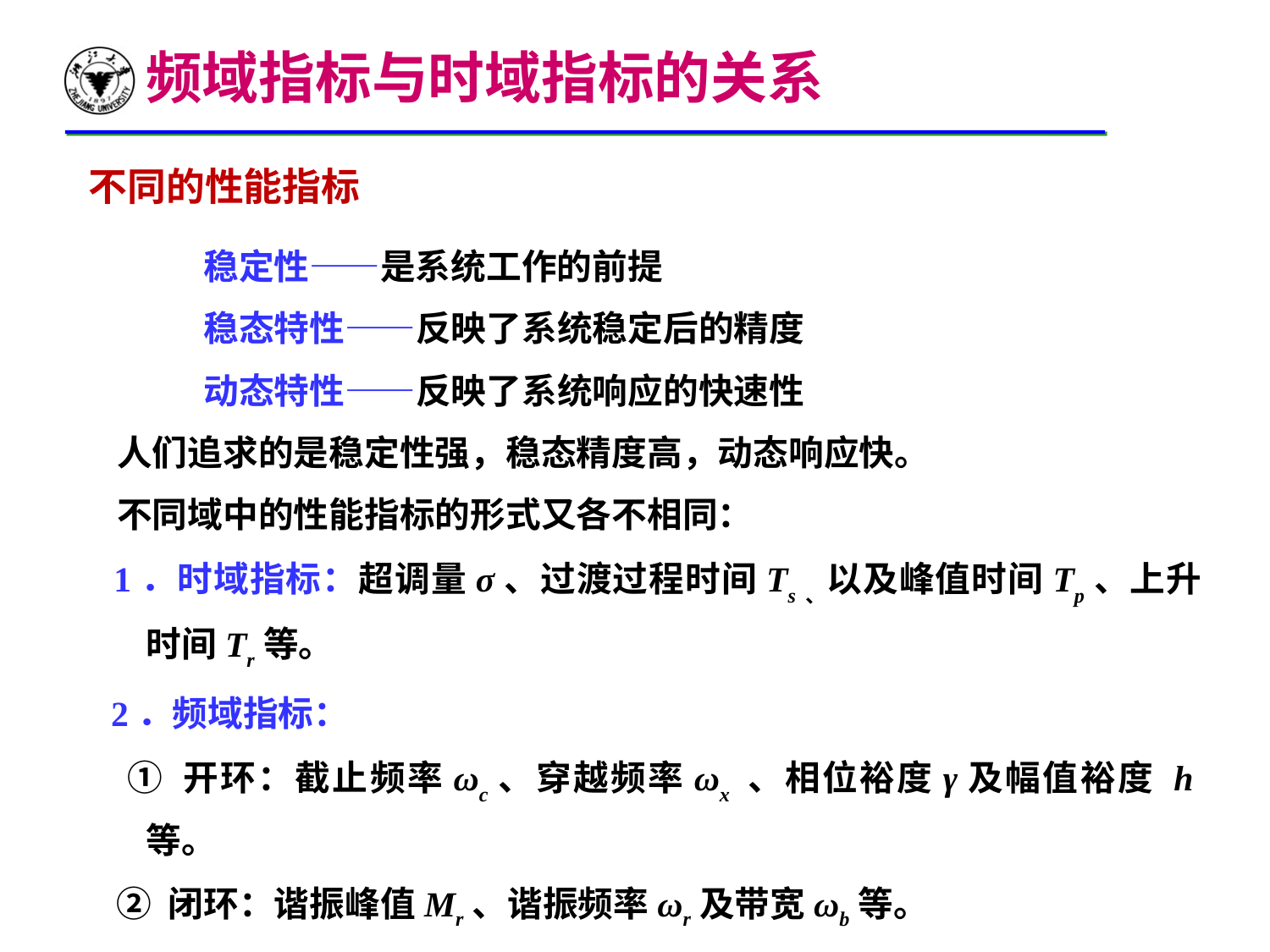

# 频域指标与时域指标的关系
不同的性能指标
   稳定性——是系统工作的前提
   稳态特性——反映了系统稳定后的精度
   动态特性——反映了系统响应的快速性
   人们追求的是稳定性强，稳态精度高，动态响应快。
   不同域中的性能指标的形式又各不相同：
   1．时域指标：超调量σ、过渡过程时间Ts、以及峰值时间Tp、上升时间Tr等。
   2．频域指标：
    ① 开环：截止频率ωc、穿越频率ωx 、相位裕度γ及幅值裕度 h等。
    ② 闭环：谐振峰值Mr、谐振频率ωr及带宽ωb等。